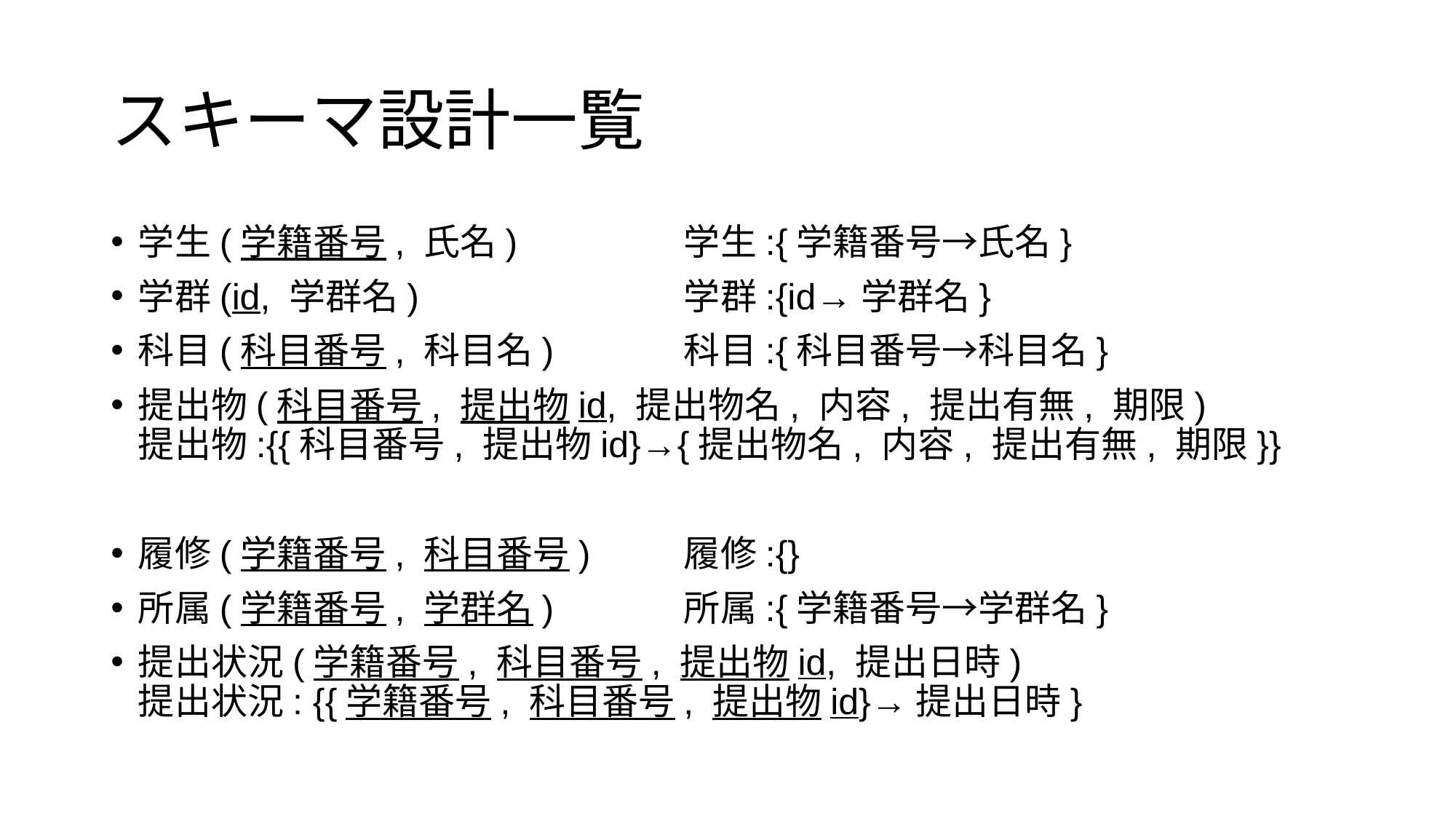

# スキーマ設計一覧
学生(学籍番号, 氏名) 		学生:{学籍番号→氏名}
学群(id, 学群名)			学群:{id→学群名}
科目(科目番号, 科目名)		科目:{科目番号→科目名}
提出物(科目番号, 提出物id, 提出物名, 内容, 提出有無, 期限)
提出物:{{科目番号, 提出物id}→{提出物名, 内容, 提出有無, 期限}}

履修(学籍番号, 科目番号)	履修:{}
所属(学籍番号, 学群名)		所属:{学籍番号→学群名}
提出状況(学籍番号, 科目番号, 提出物id, 提出日時)
提出状況: {{学籍番号, 科目番号, 提出物id}→提出日時}